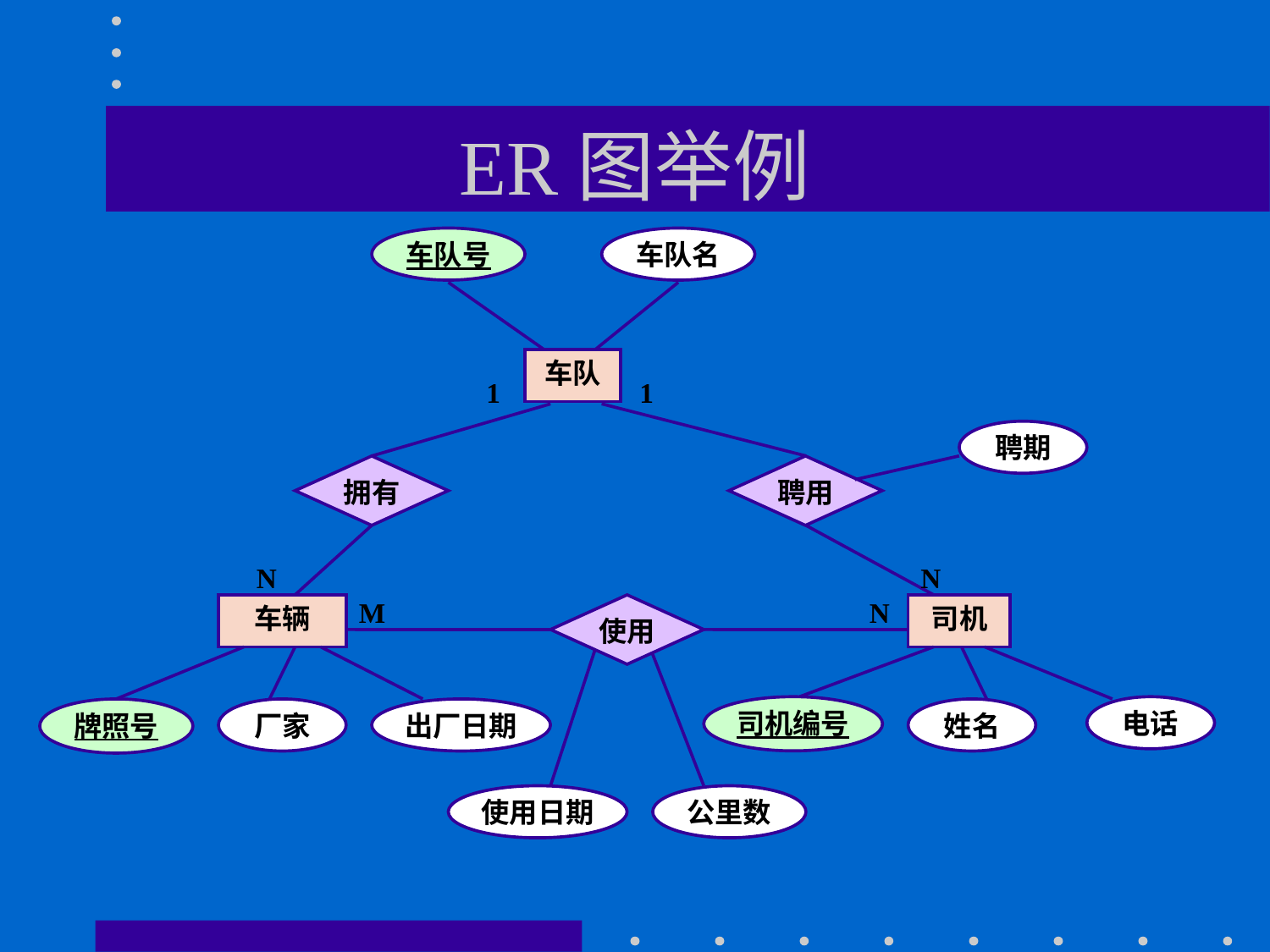

# ER图举例
车队号
车队名

车队

1

聘期
聘用

使用
司机

司机编号
电话
姓名

拥有
使用日期
公里数
N
车辆

牌照号
厂家
出厂日期
M

1

N
N